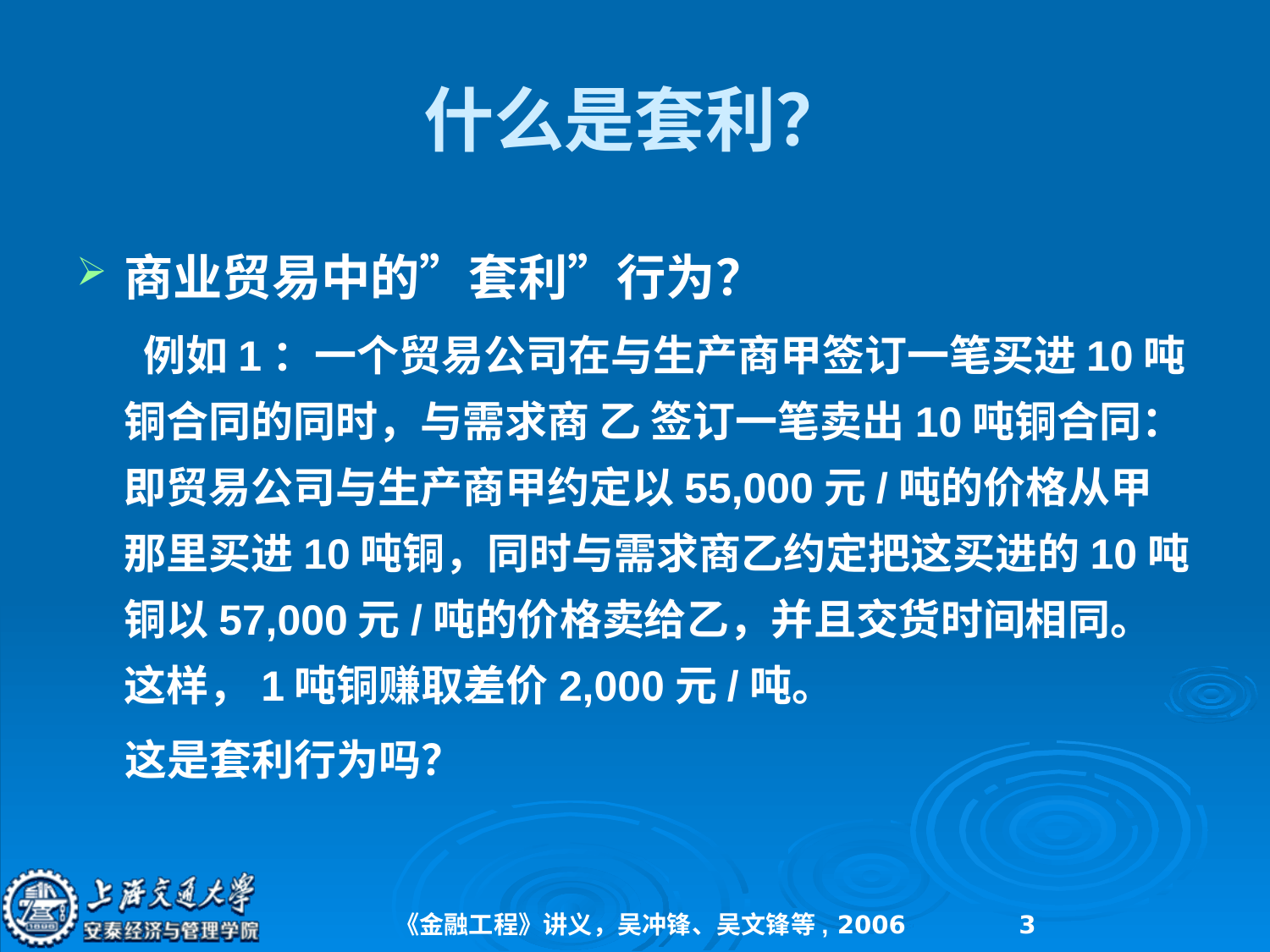

# 什么是套利？
商业贸易中的”套利”行为？
      例如1：一个贸易公司在与生产商甲签订一笔买进10吨铜合同的同时，与需求商 乙 签订一笔卖出10吨铜合同：即贸易公司与生产商甲约定以55,000元/吨的价格从甲那里买进10吨铜，同时与需求商乙约定把这买进的10吨铜以57,000元/吨的价格卖给乙，并且交货时间相同。这样，1吨铜赚取差价2,000元/吨。
    这是套利行为吗？